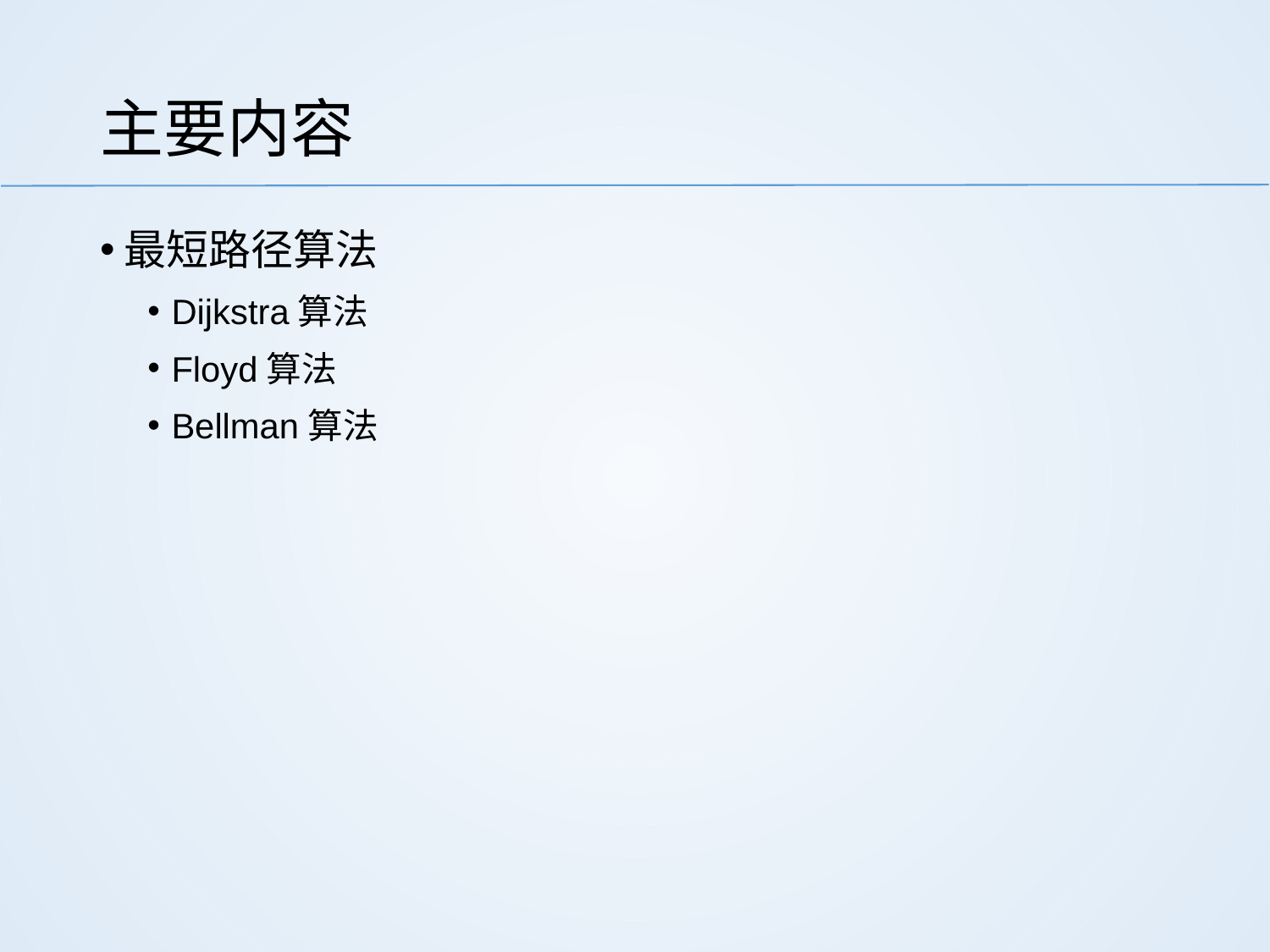

# 主要内容
最短路径算法
Dijkstra算法
Floyd算法
Bellman算法
2